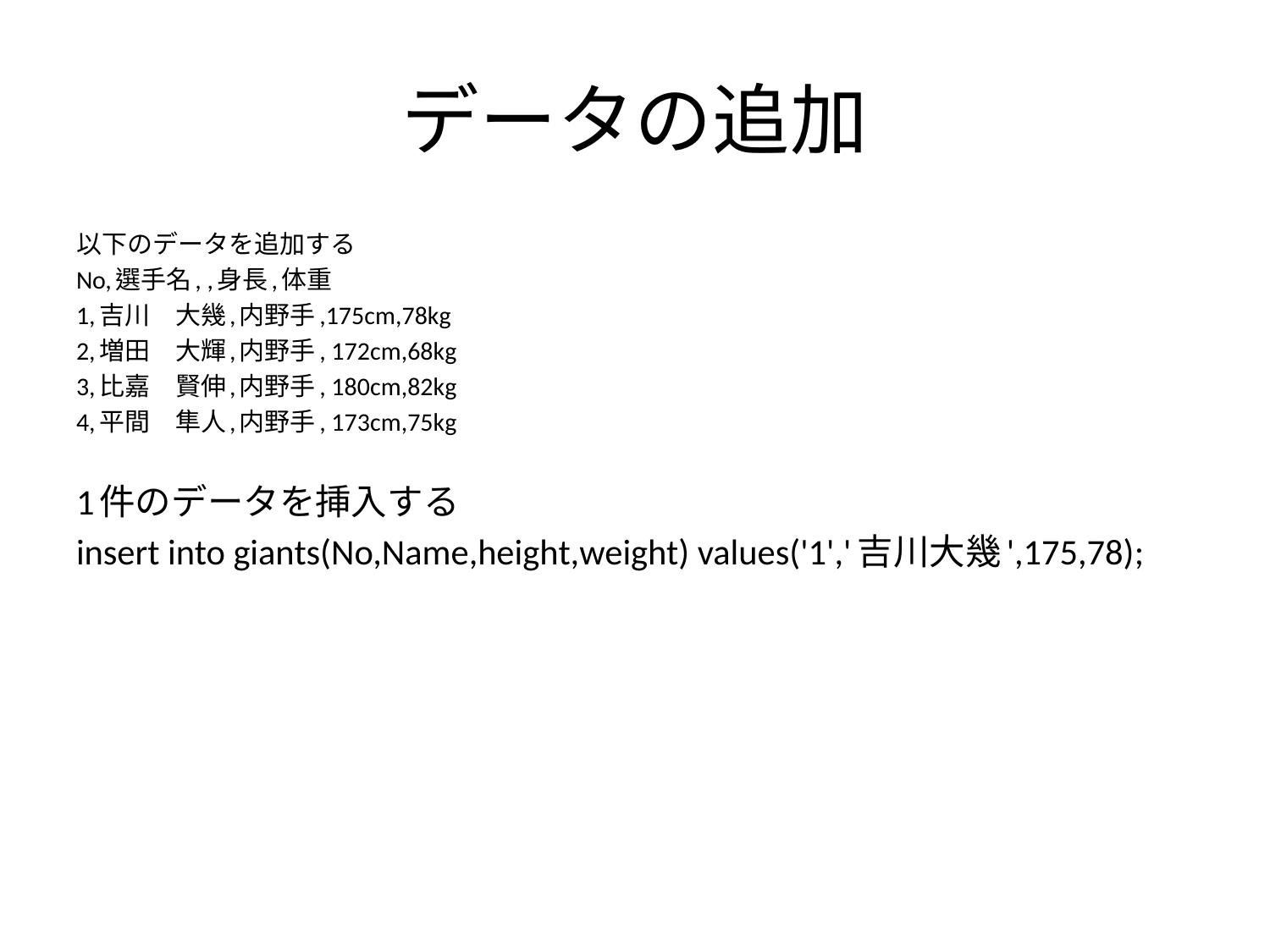

# データの追加
以下のデータを追加する
No,選手名, ,身長,体重
1,吉川　大幾,内野手,175cm,78kg
2,増田　大輝,内野手, 172cm,68kg
3,比嘉　賢伸,内野手, 180cm,82kg
4,平間　隼人,内野手, 173cm,75kg

1件のデータを挿入する
insert into giants(No,Name,height,weight) values('1','吉川大幾',175,78);